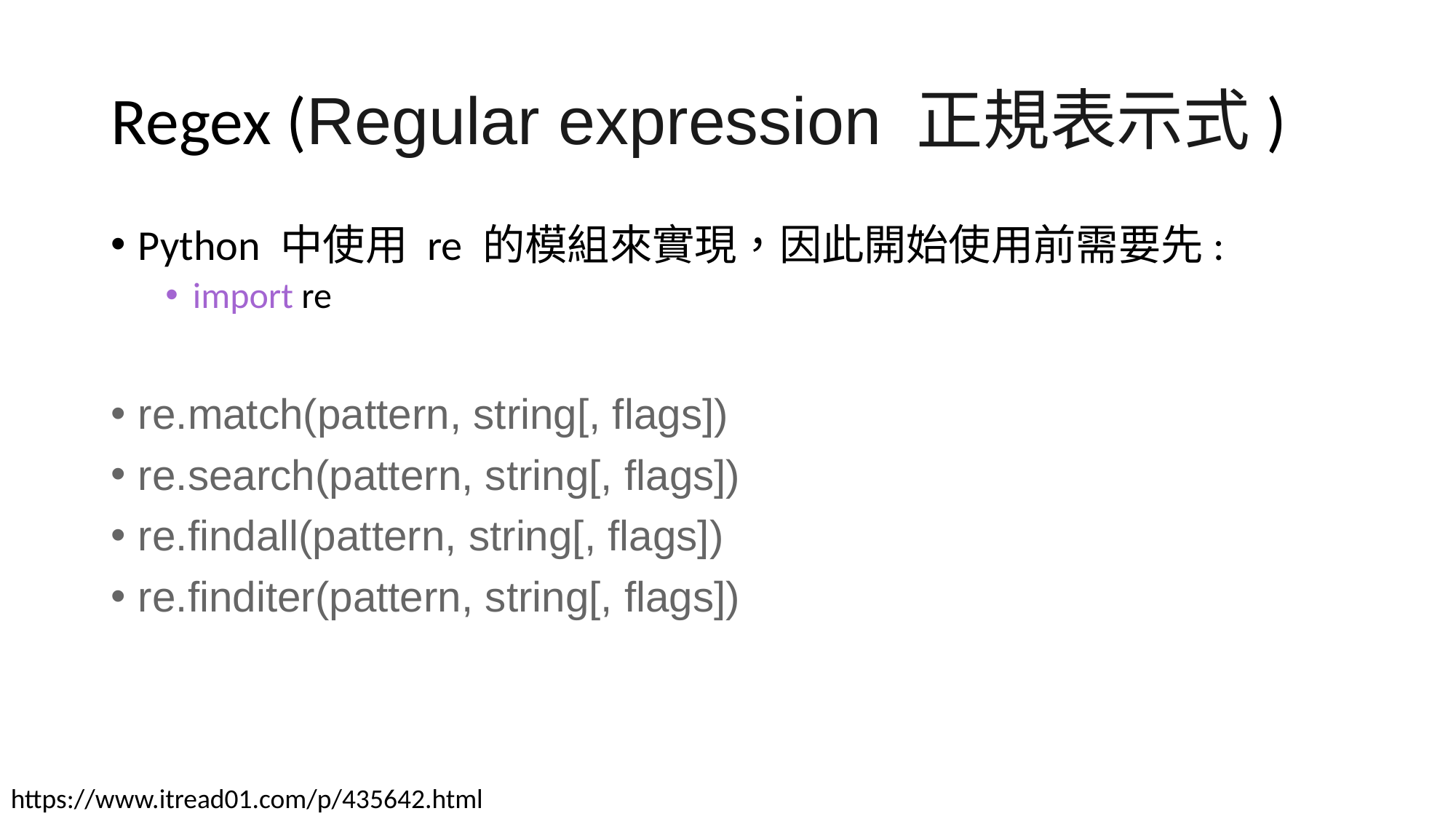

# Regex (Regular expression 正規表示式)
Python 中使用 re 的模組來實現，因此開始使用前需要先:
import re

re.match(pattern, string[, flags])
re.search(pattern, string[, flags])
re.findall(pattern, string[, flags])
re.finditer(pattern, string[, flags])
https://www.itread01.com/p/435642.html